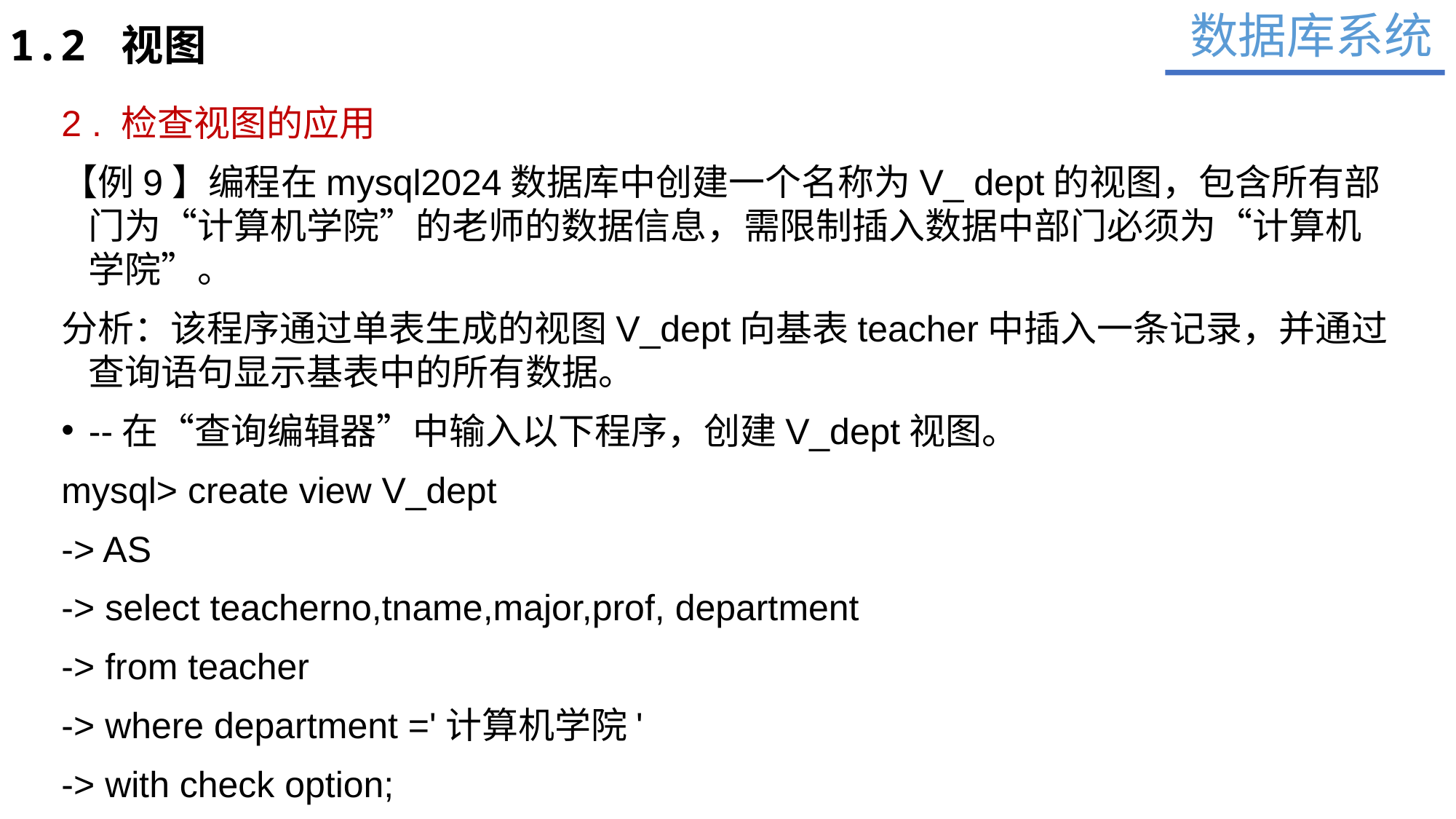

数据库系统
1.2 视图

2 . 检查视图的应用
【例9】编程在mysql2024数据库中创建一个名称为V_ dept的视图，包含所有部门为“计算机学院”的老师的数据信息，需限制插入数据中部门必须为“计算机学院”。
分析：该程序通过单表生成的视图V_dept向基表teacher中插入一条记录，并通过查询语句显示基表中的所有数据。
--在“查询编辑器”中输入以下程序，创建V_dept视图。
mysql> create view V_dept
-> AS
-> select teacherno,tname,major,prof, department
-> from teacher
-> where department ='计算机学院'
-> with check option;